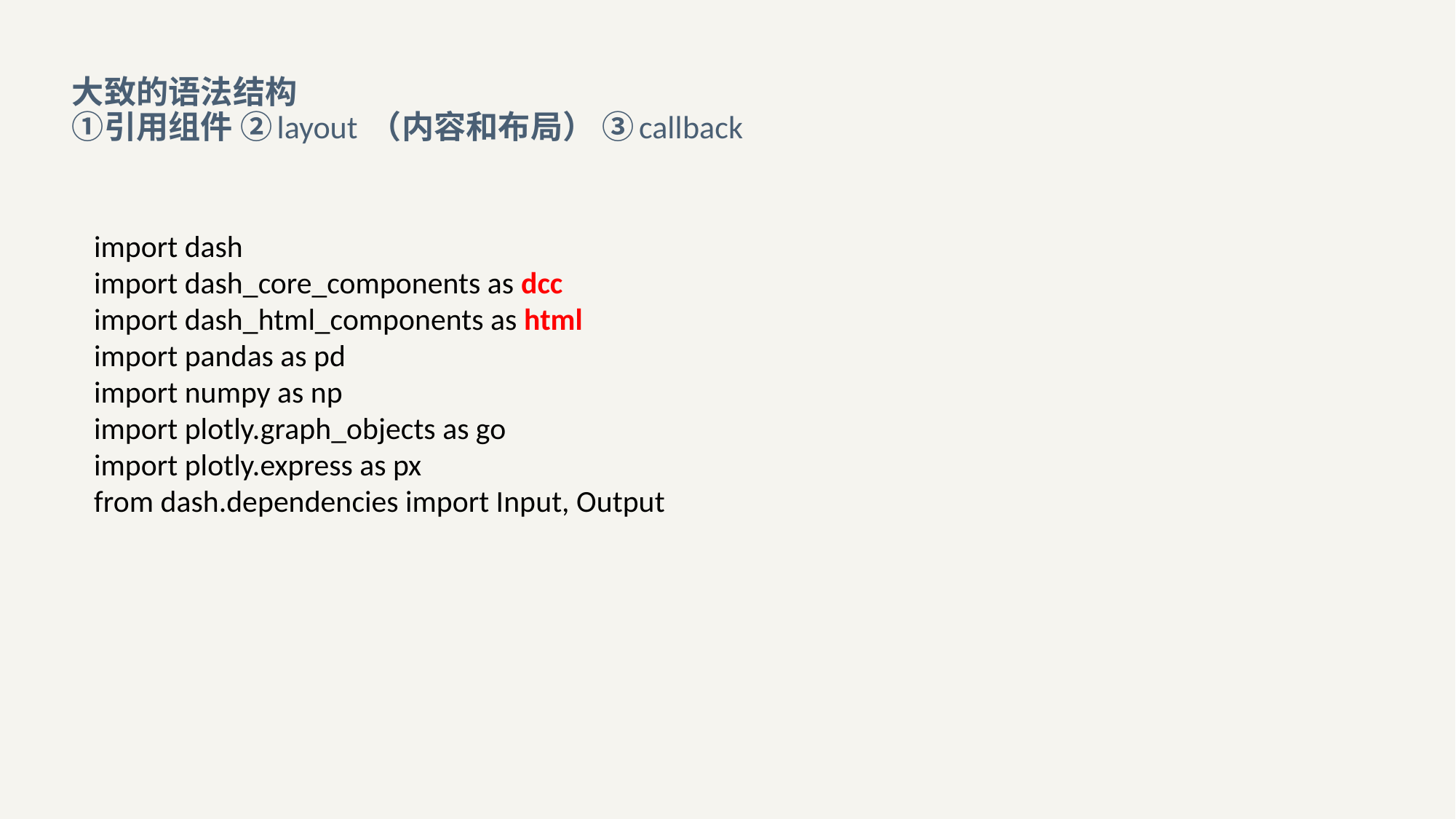

# 大致的语法结构 ①引用组件 ②layout （内容和布局） ③callback
import dash
import dash_core_components as dcc
import dash_html_components as html
import pandas as pd
import numpy as np
import plotly.graph_objects as go
import plotly.express as px
from dash.dependencies import Input, Output